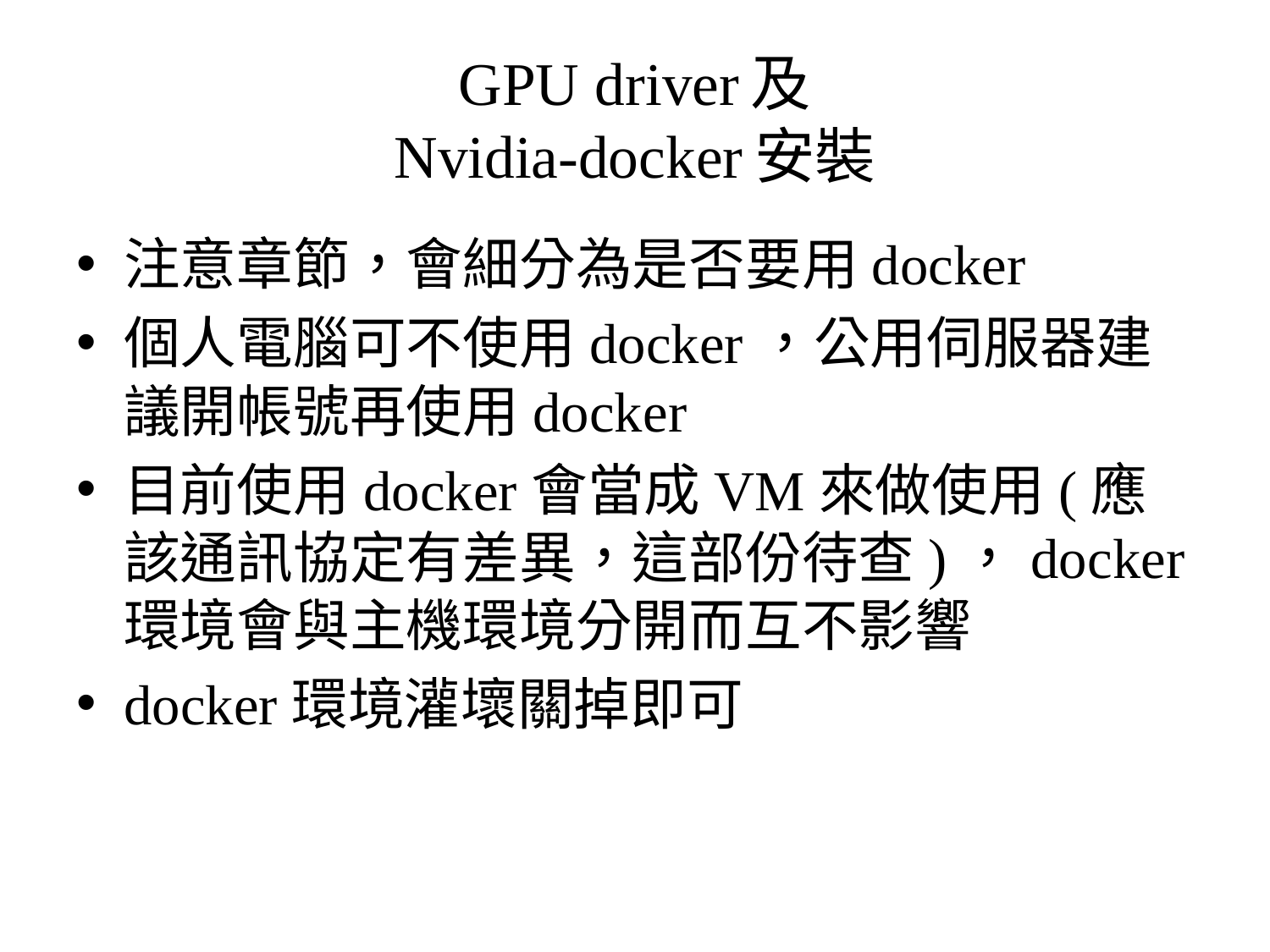

# GPU driver及 Nvidia-docker安裝
注意章節，會細分為是否要用docker
個人電腦可不使用docker，公用伺服器建議開帳號再使用docker
目前使用docker會當成VM來做使用(應該通訊協定有差異，這部份待查)，docker環境會與主機環境分開而互不影響
docker環境灌壞關掉即可